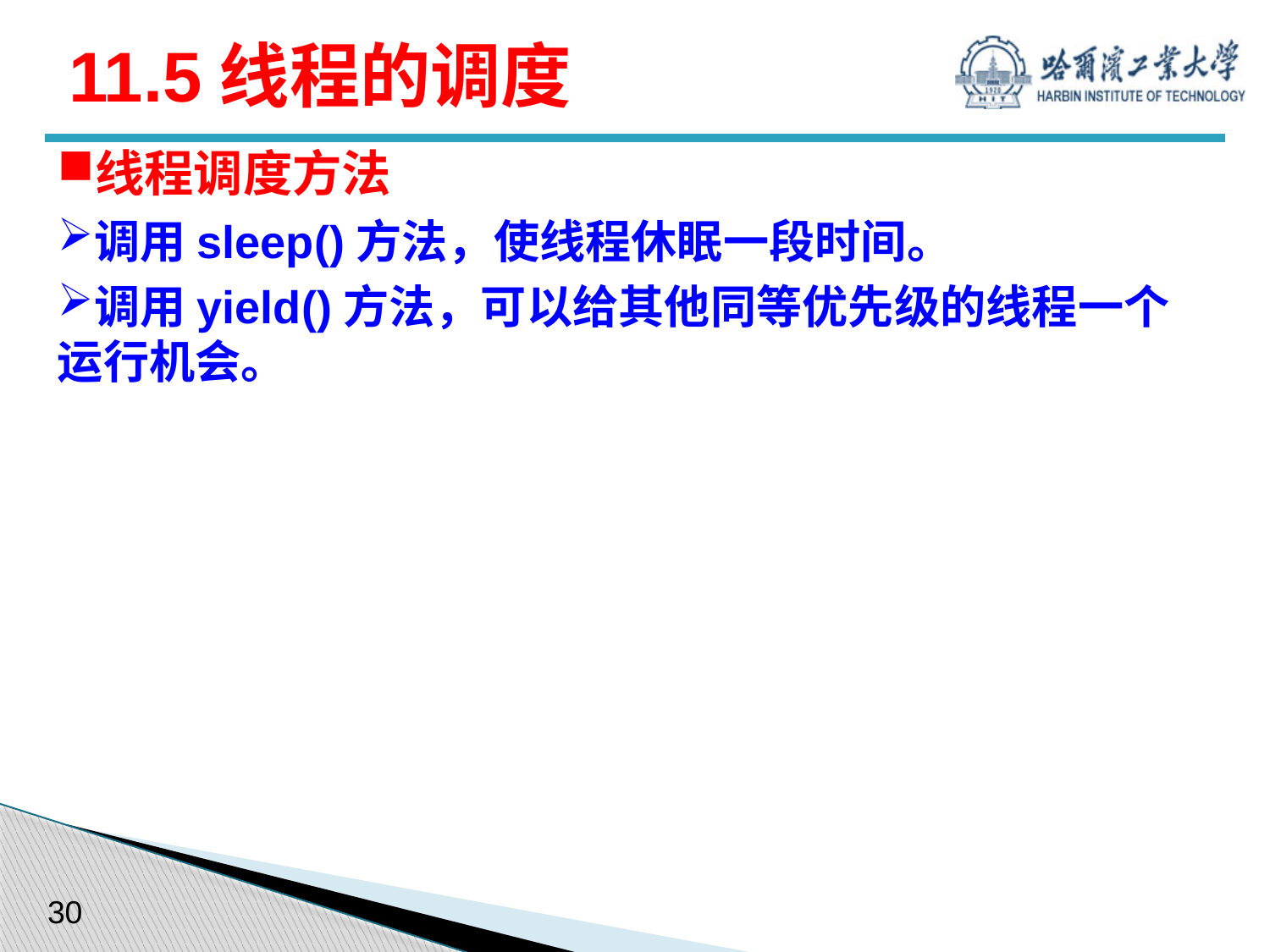

# 11.5线程的调度
线程调度方法
调用sleep()方法，使线程休眠一段时间。
调用yield()方法，可以给其他同等优先级的线程一个运行机会。